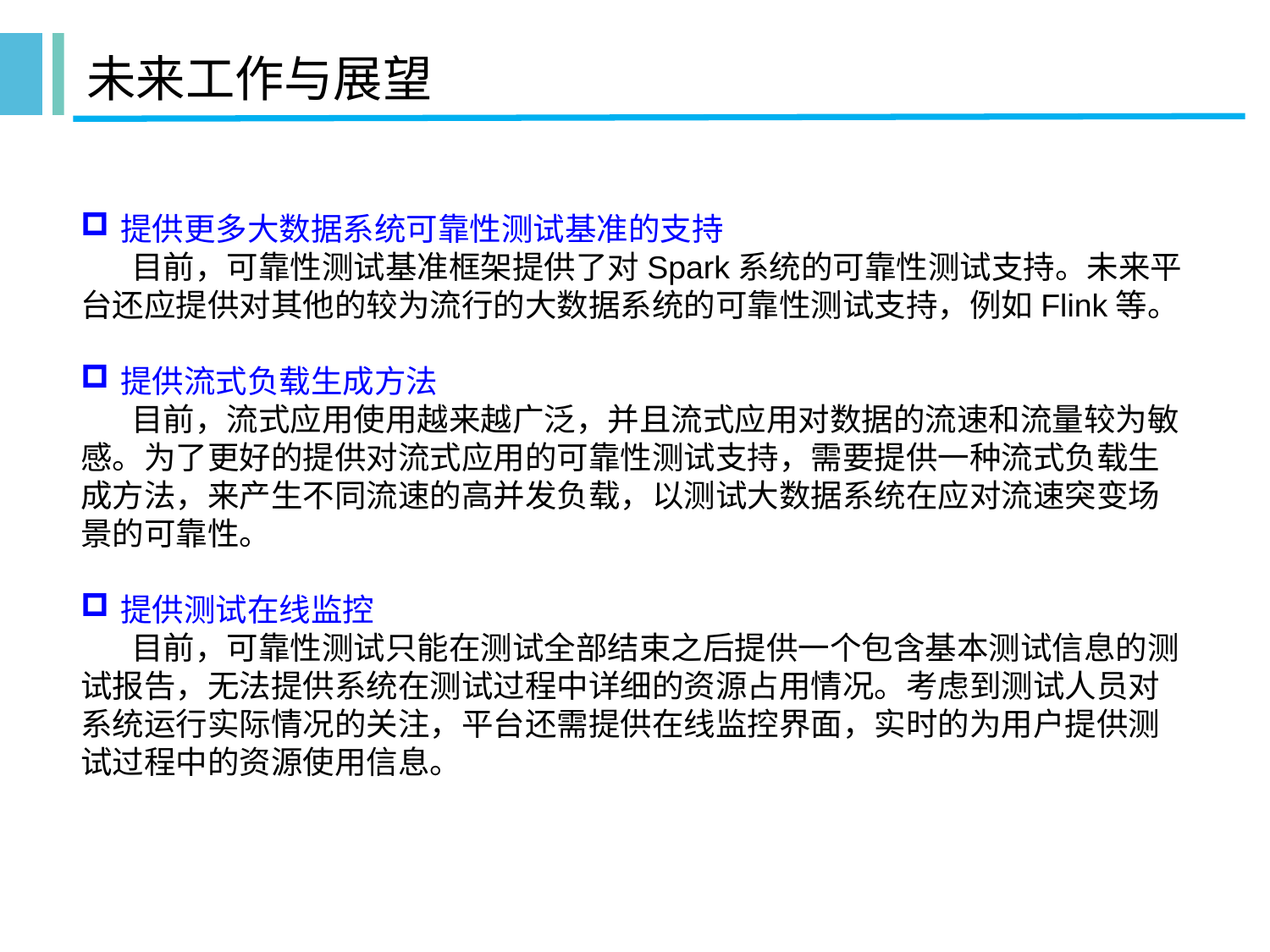

# 未来工作与展望
提供更多大数据系统可靠性测试基准的支持
      目前，可靠性测试基准框架提供了对Spark系统的可靠性测试支持。未来平台还应提供对其他的较为流行的大数据系统的可靠性测试支持，例如Flink等。

提供流式负载生成方法
      目前，流式应用使用越来越广泛，并且流式应用对数据的流速和流量较为敏感。为了更好的提供对流式应用的可靠性测试支持，需要提供一种流式负载生成方法，来产生不同流速的高并发负载，以测试大数据系统在应对流速突变场景的可靠性。

提供测试在线监控
      目前，可靠性测试只能在测试全部结束之后提供一个包含基本测试信息的测试报告，无法提供系统在测试过程中详细的资源占用情况。考虑到测试人员对系统运行实际情况的关注，平台还需提供在线监控界面，实时的为用户提供测试过程中的资源使用信息。